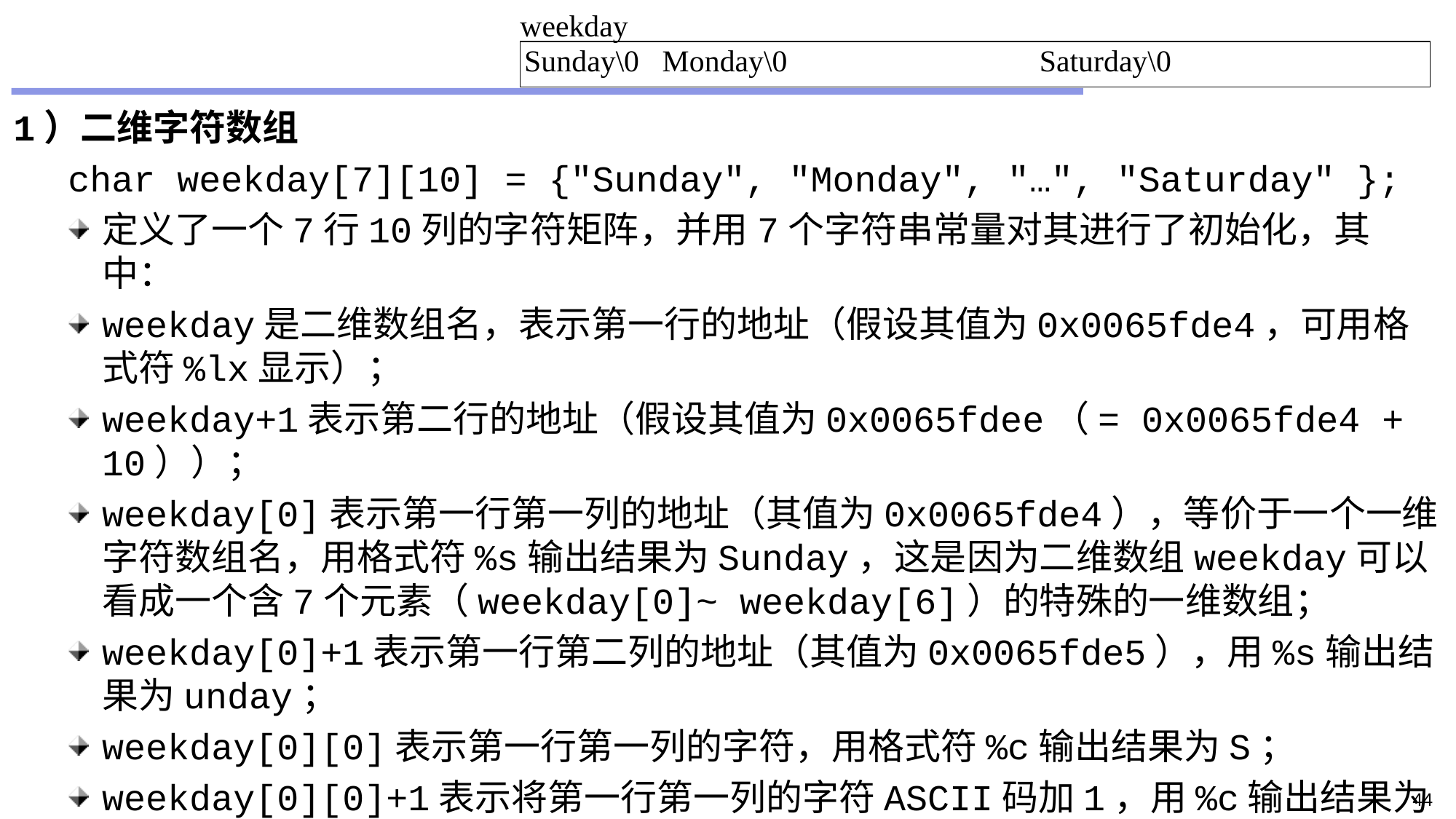

weekday
#
Sunday\0   Monday\0                                 Saturday\0
1）二维字符数组
char weekday[7][10] = {"Sunday", "Monday", "…", "Saturday" };
定义了一个7行10列的字符矩阵，并用7个字符串常量对其进行了初始化，其中：
weekday是二维数组名，表示第一行的地址（假设其值为0x0065fde4，可用格式符%lx显示）；
weekday+1表示第二行的地址（假设其值为0x0065fdee（= 0x0065fde4 + 10））；
weekday[0]表示第一行第一列的地址（其值为0x0065fde4），等价于一个一维字符数组名，用格式符%s输出结果为Sunday，这是因为二维数组weekday可以看成一个含7个元素（weekday[0]~ weekday[6]）的特殊的一维数组；
weekday[0]+1表示第一行第二列的地址（其值为0x0065fde5），用%s输出结果为unday；
weekday[0][0]表示第一行第一列的字符，用格式符%c输出结果为S；
weekday[0][0]+1表示将第一行第一列的字符ASCII码加1，用%c输出结果为T；
44